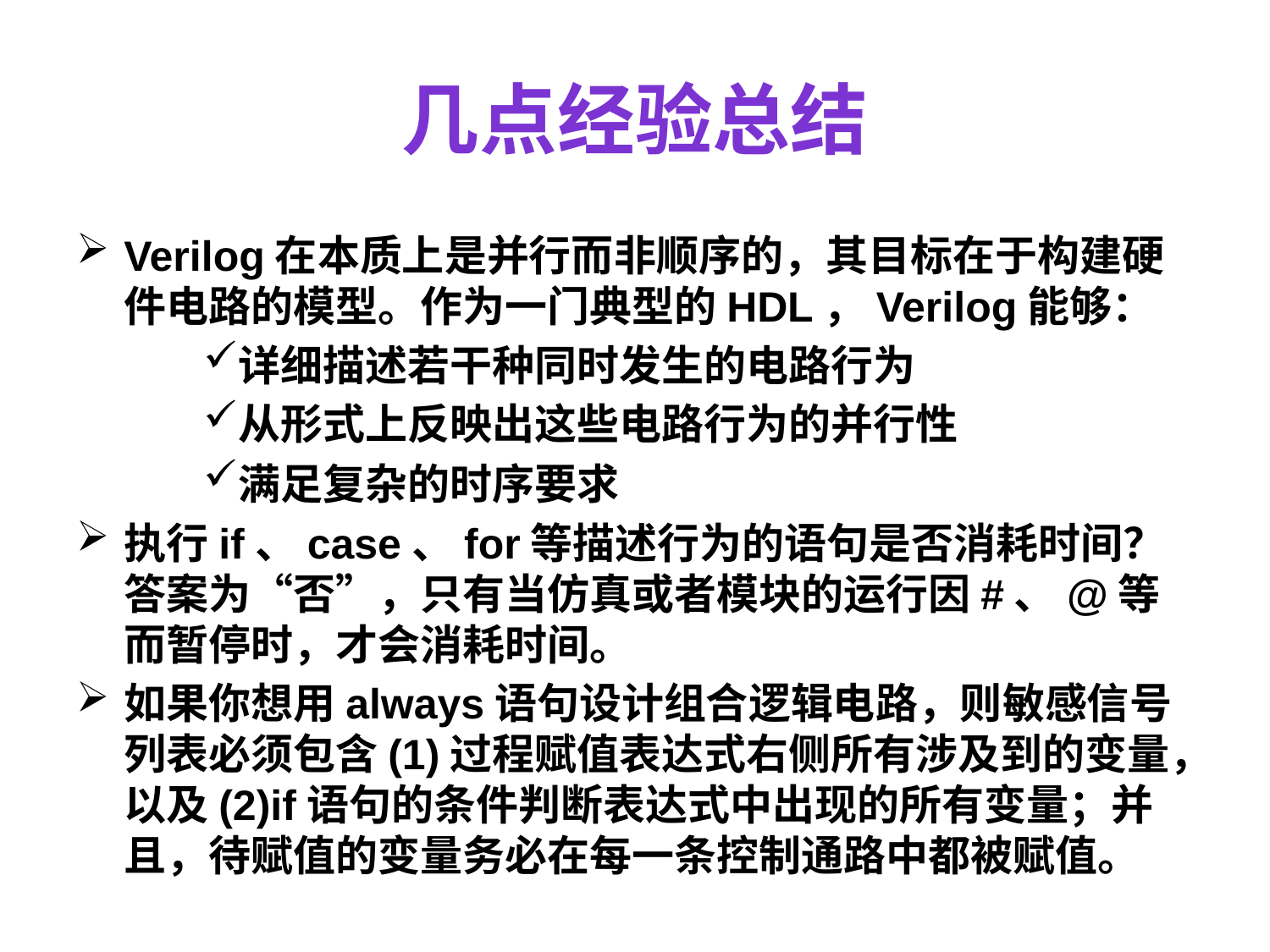

# 几点经验总结
Verilog在本质上是并行而非顺序的，其目标在于构建硬件电路的模型。作为一门典型的HDL，Verilog能够：
详细描述若干种同时发生的电路行为
从形式上反映出这些电路行为的并行性
满足复杂的时序要求
执行if、case、for等描述行为的语句是否消耗时间？答案为“否”，只有当仿真或者模块的运行因#、@等而暂停时，才会消耗时间。
如果你想用always语句设计组合逻辑电路，则敏感信号列表必须包含(1)过程赋值表达式右侧所有涉及到的变量，以及(2)if语句的条件判断表达式中出现的所有变量；并且，待赋值的变量务必在每一条控制通路中都被赋值。